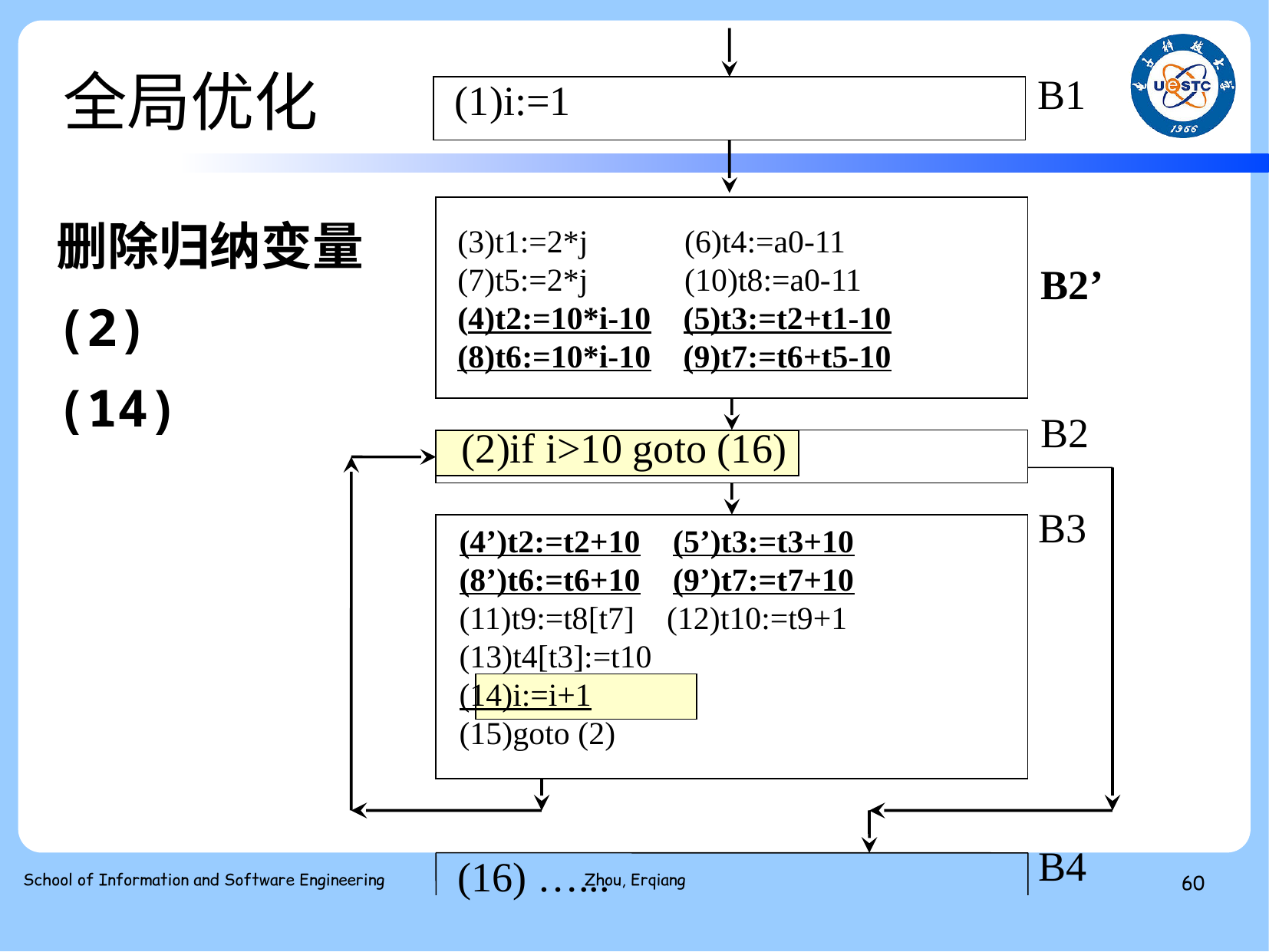

# 全局优化

B1
(1)i:=1

删除归纳变量
(2)
(14)

(3)t1:=2*j            (6)t4:=a0-11
(7)t5:=2*j            (10)t8:=a0-11
(4)t2:=10*i-10    (5)t3:=t2+t1-10
(8)t6:=10*i-10    (9)t7:=t6+t5-10
B2’

B2
(2)if i>10 goto (16)

B3

(4’)t2:=t2+10    (5’)t3:=t3+10
(8’)t6:=t6+10    (9’)t7:=t7+10
(11)t9:=t8[t7]    (12)t10:=t9+1
(13)t4[t3]:=t10
(14)i:=i+1
(15)goto (2)

B4
(16) …...

 School of Information and Software Engineering
Zhou, Erqiang
60